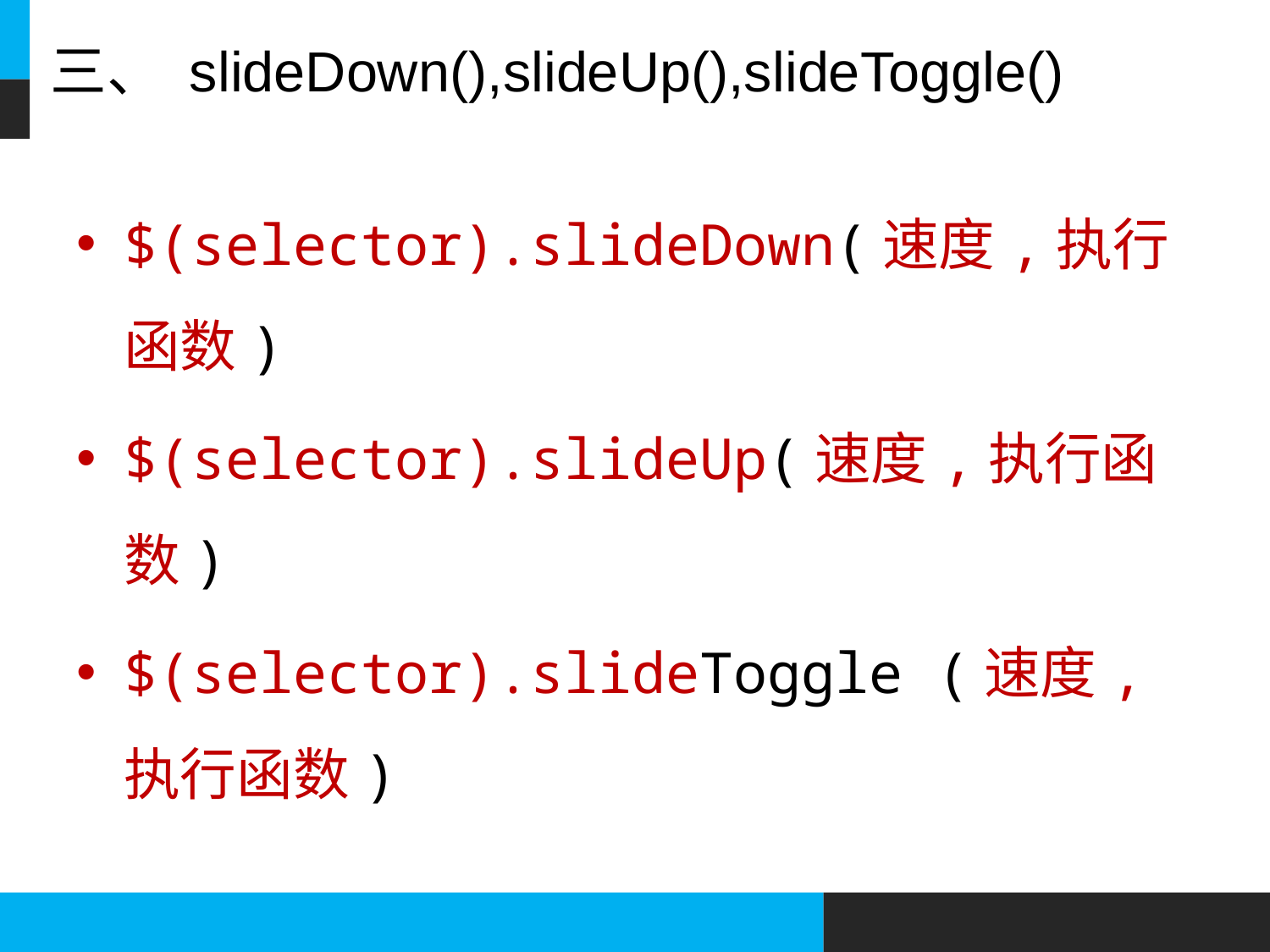

# 三、 slideDown(),slideUp(),slideToggle()
$(selector).slideDown(速度,执行函数)
$(selector).slideUp(速度,执行函数)
$(selector).slideToggle (速度,执行函数)